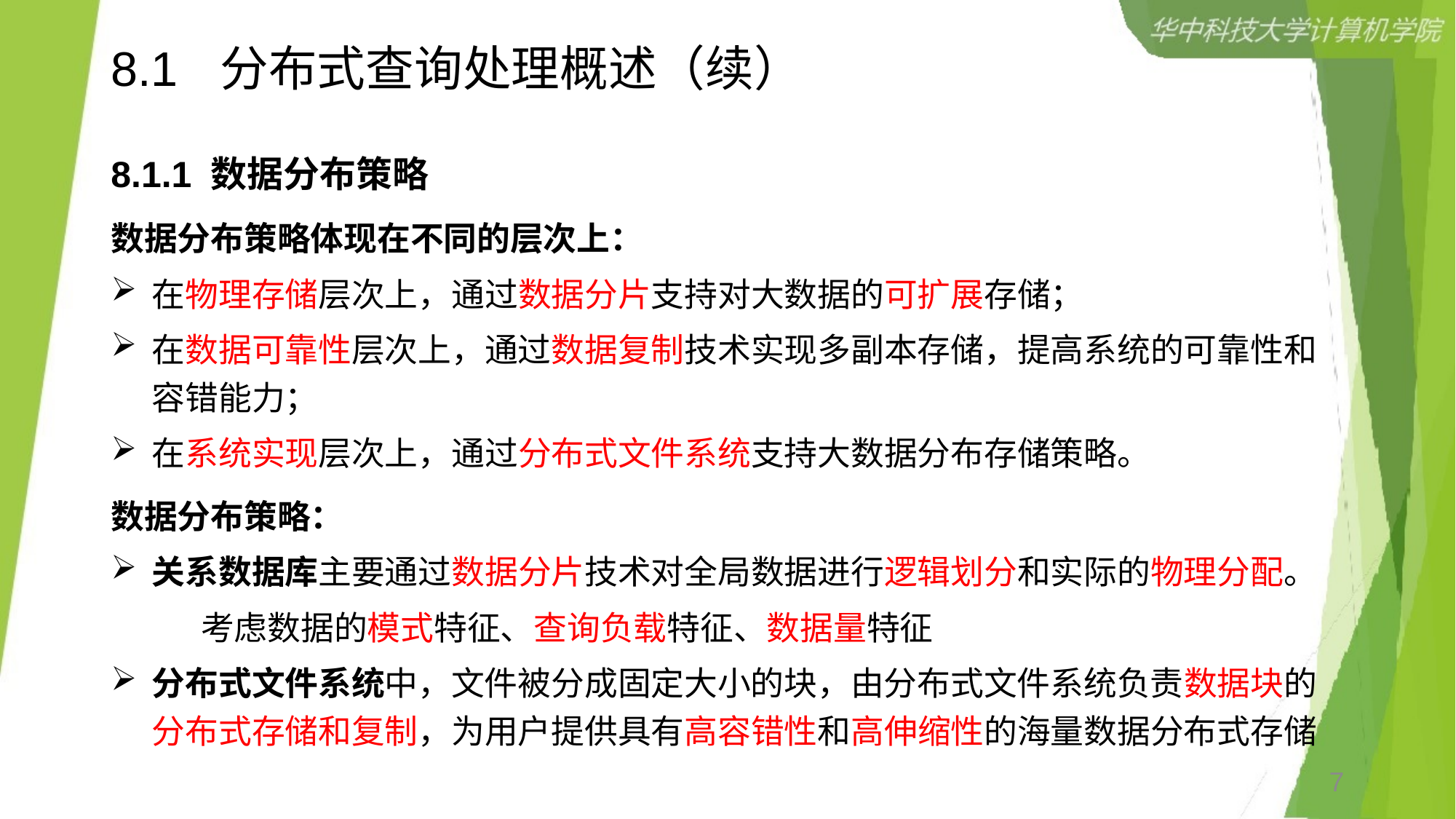

# 8.1	分布式查询处理概述（续）
8.1.1 数据分布策略
数据分布策略体现在不同的层次上：
在物理存储层次上，通过数据分片支持对大数据的可扩展存储；
在数据可靠性层次上，通过数据复制技术实现多副本存储，提高系统的可靠性和容错能力；
在系统实现层次上，通过分布式文件系统支持大数据分布存储策略。
数据分布策略：
关系数据库主要通过数据分片技术对全局数据进行逻辑划分和实际的物理分配。
           考虑数据的模式特征、查询负载特征、数据量特征
分布式文件系统中，文件被分成固定大小的块，由分布式文件系统负责数据块的分布式存储和复制，为用户提供具有高容错性和高伸缩性的海量数据分布式存储
7